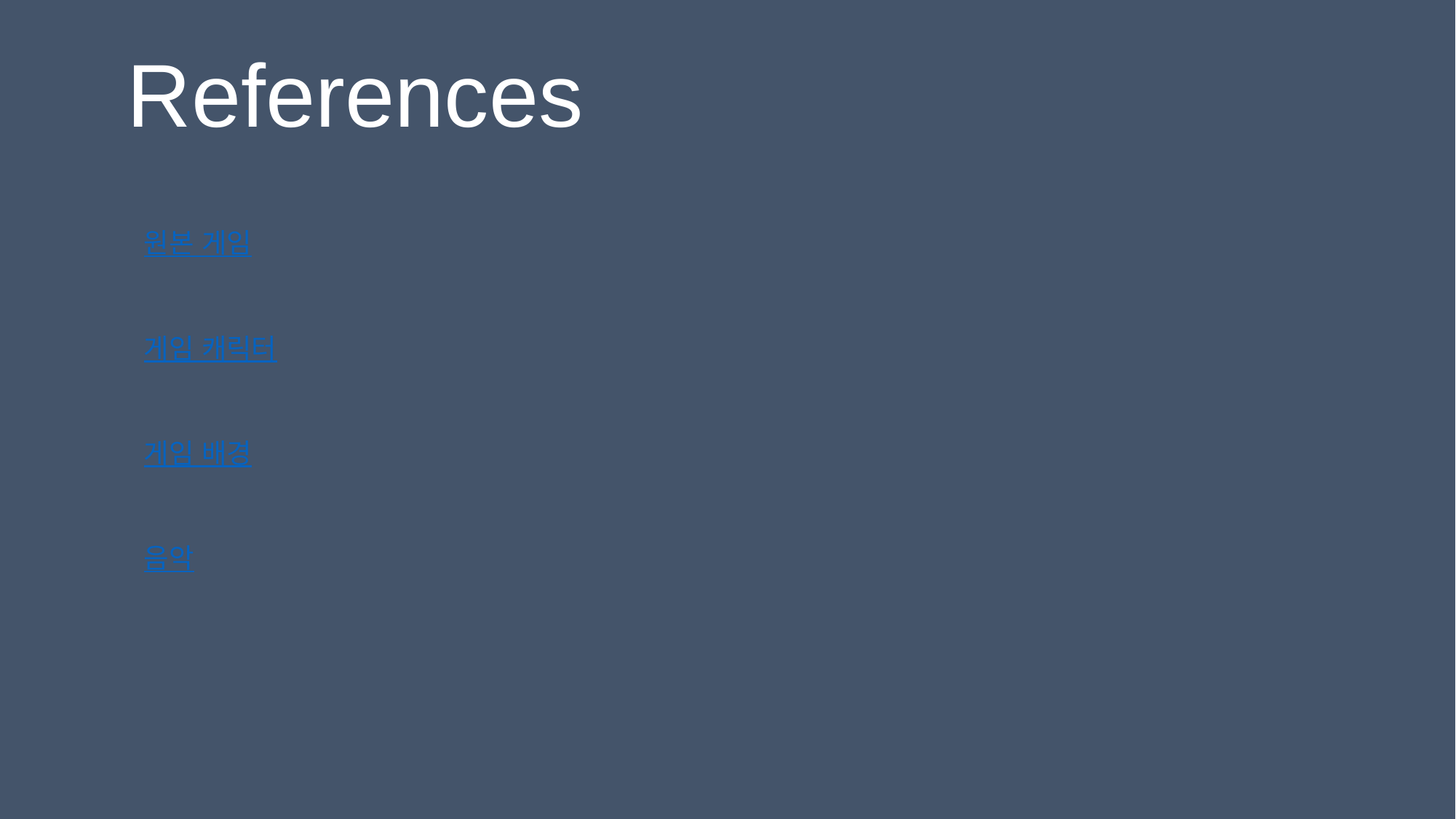

# References
원본 게임

게임 캐릭터

게임 배경

음악